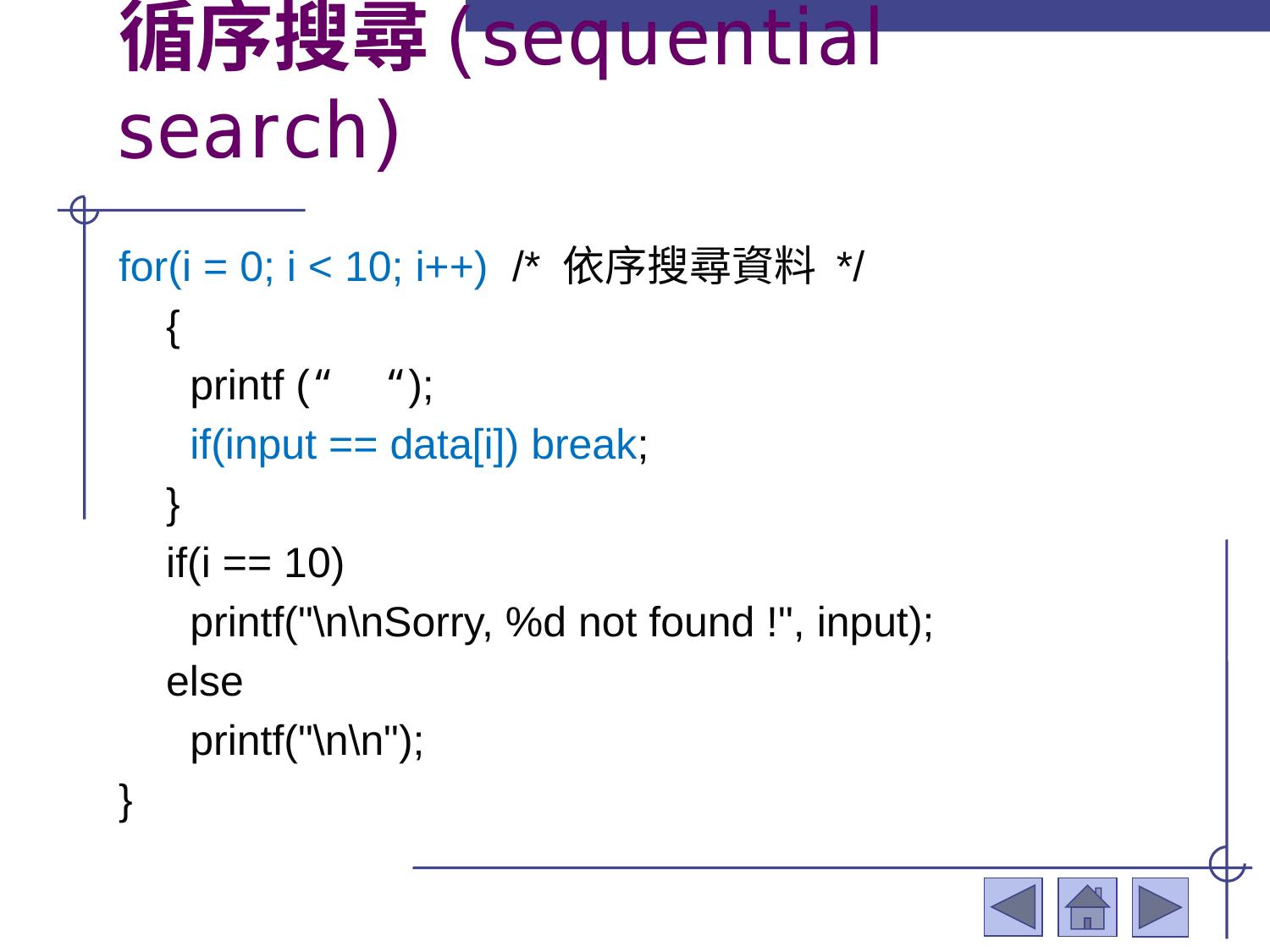

# 循序搜尋(sequential search)
for(i = 0; i < 10; i++)  /* 依序搜尋資料 */
	{
	  printf (“    “);
	  if(input == data[i]) break;
	}
	if(i == 10)
	  printf("\n\nSorry, %d not found !", input);
	else
	  printf("\n\n");
}